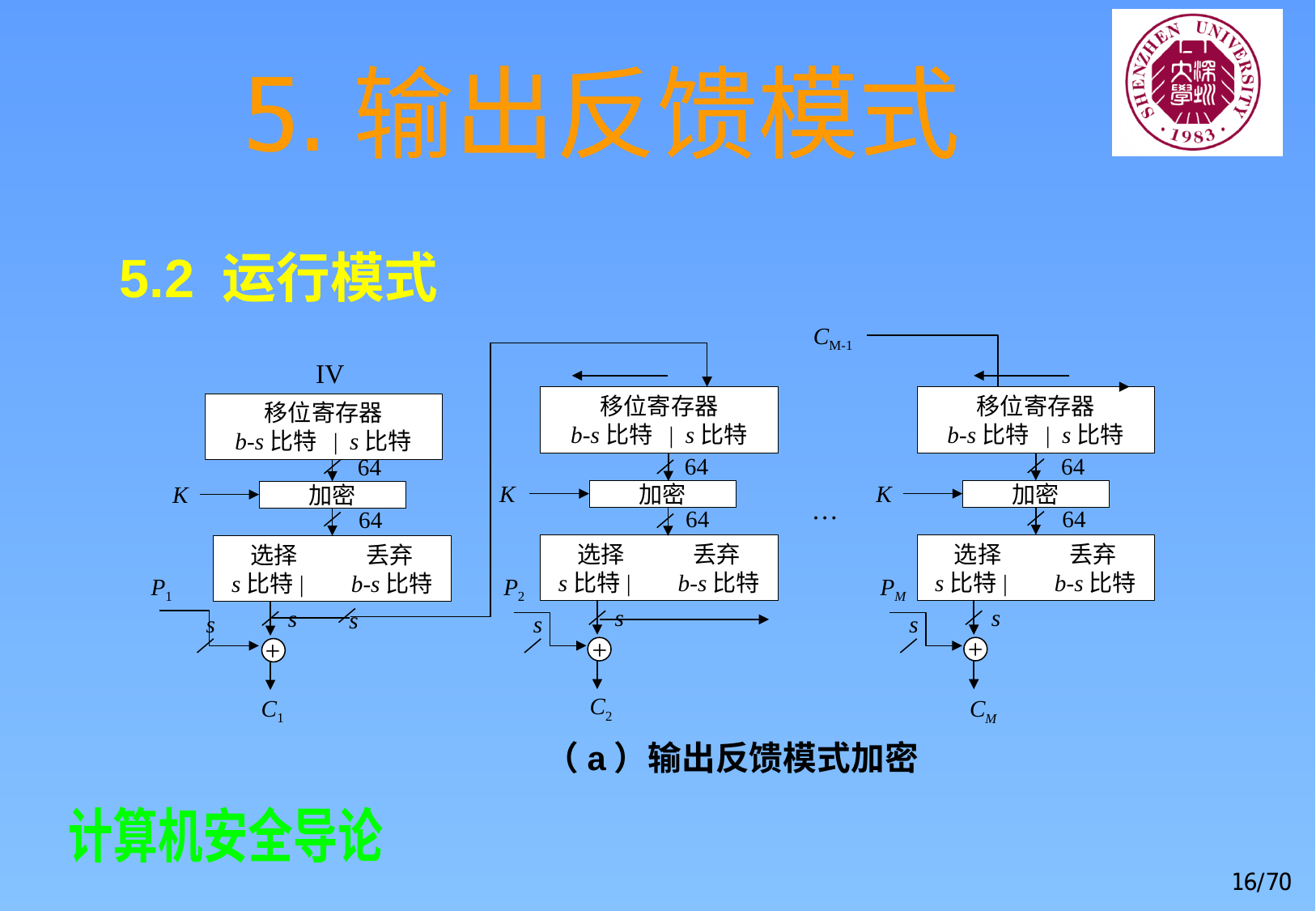

# 5.输出反馈模式
5.2 运行模式
CM-1
移位寄存器
b-s比特  |  s比特
64
K
加密
64
选择             丢弃
s比特|        b-s比特
s
移位寄存器
b-s比特  |  s比特
64
K
加密
64
选择             丢弃
s比特|        b-s比特
s
64
K
加密
64
选择             丢弃
s比特|        b-s比特
s
…
P1
s
P2
s
PM
s
s
C2
C1
CM
IV
移位寄存器
b-s比特  |  s比特
+
+
+

（a）输出反馈模式加密
16/70